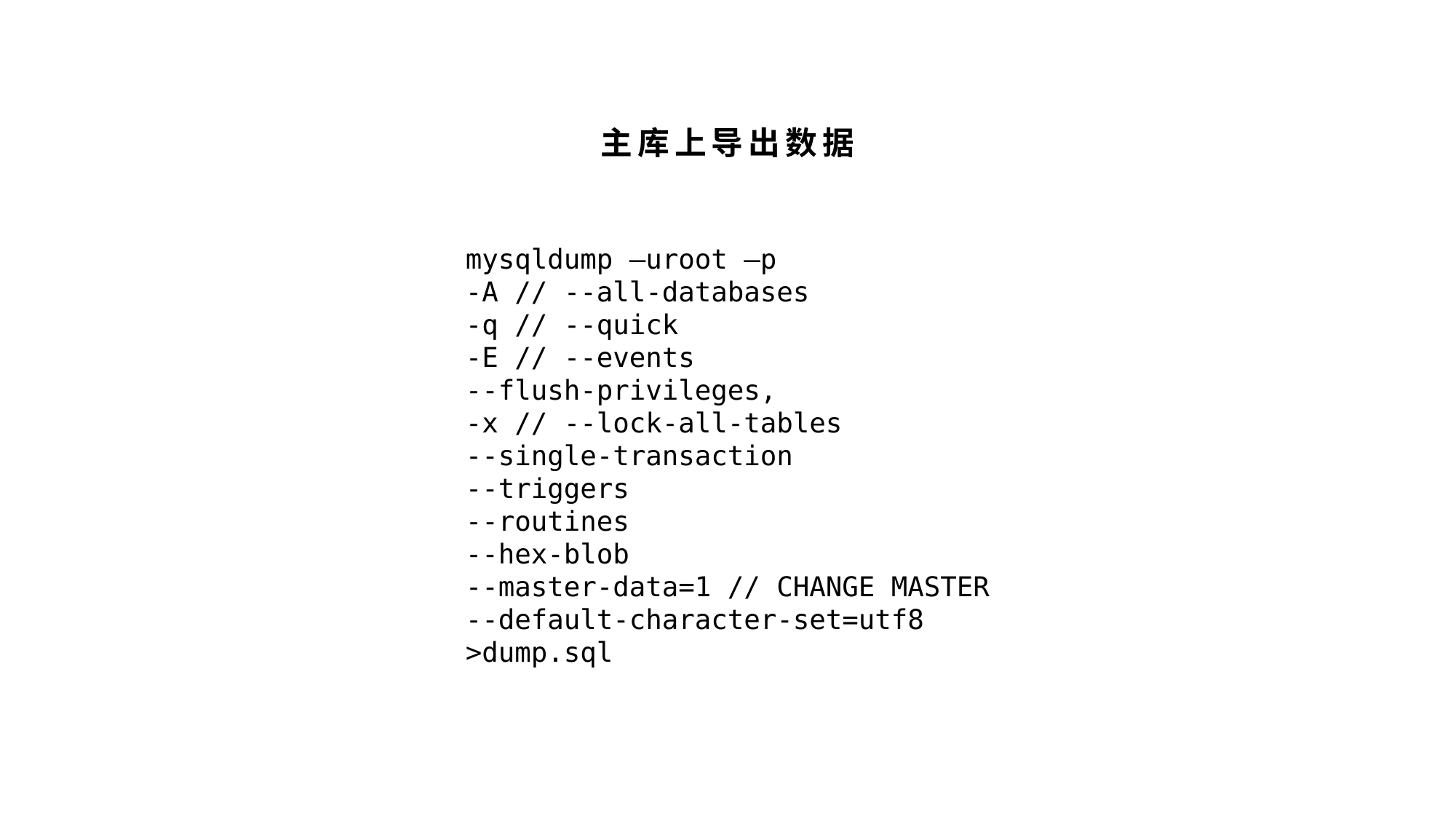

主库上导出数据
mysqldump –uroot –p
-A // --all-databases
-q // --quick
-E // --events
--flush-privileges,
-x // --lock-all-tables
--single-transaction
--triggers
--routines
--hex-blob
--master-data=1 // CHANGE MASTER
--default-character-set=utf8
>dump.sql